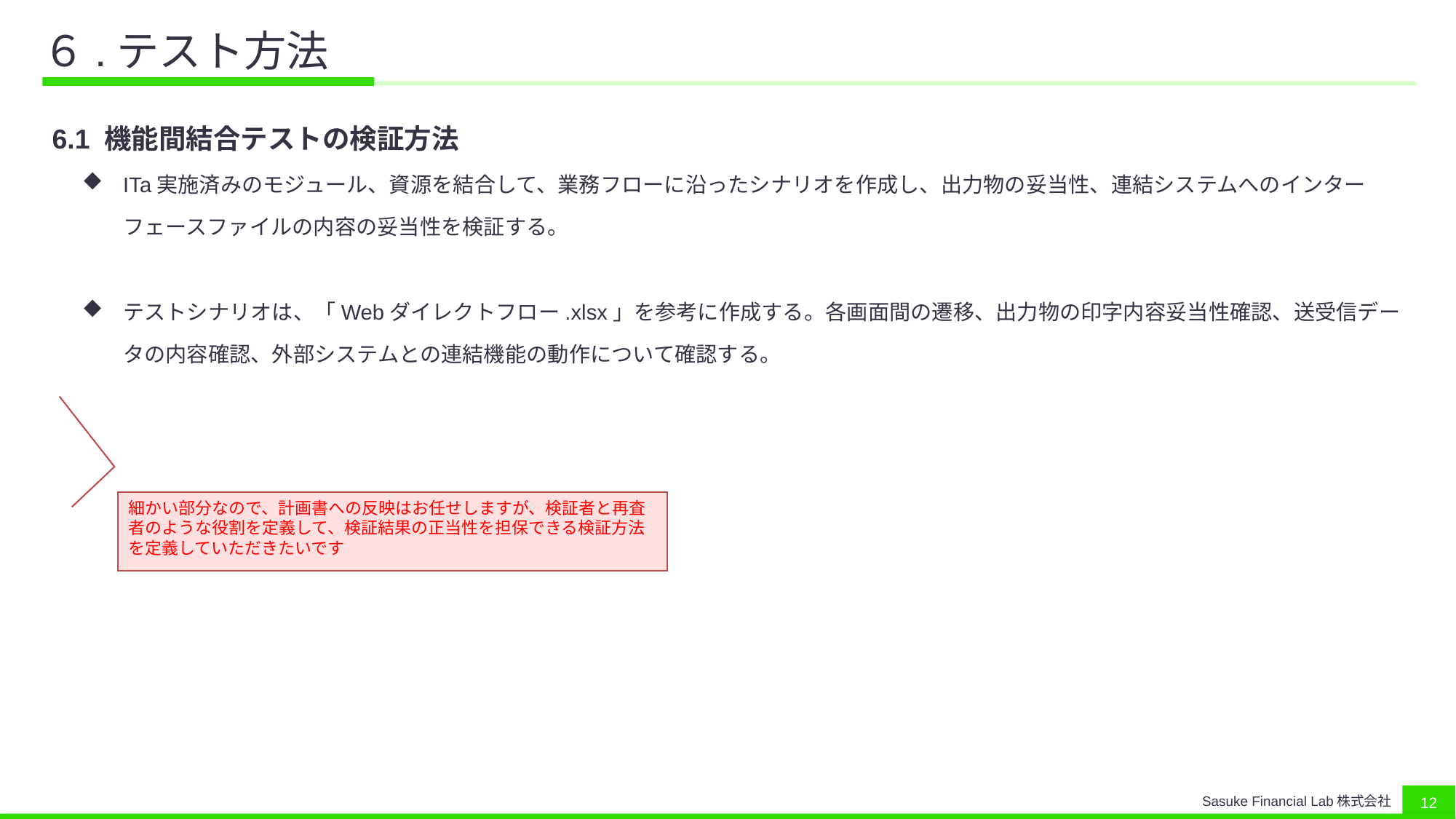

# ６.テスト方法
6.1 機能間結合テストの検証方法
ITa実施済みのモジュール、資源を結合して、業務フローに沿ったシナリオを作成し、出力物の妥当性、連結システムへのインターフェースファイルの内容の妥当性を検証する。

テストシナリオは、「Webダイレクトフロー.xlsx」を参考に作成する。各画面間の遷移、出力物の印字内容妥当性確認、送受信データの内容確認、外部システムとの連結機能の動作について確認する。
細かい部分なので、計画書への反映はお任せしますが、検証者と再査者のような役割を定義して、検証結果の正当性を担保できる検証方法を定義していただきたいです
12
Sasuke Financial Lab株式会社